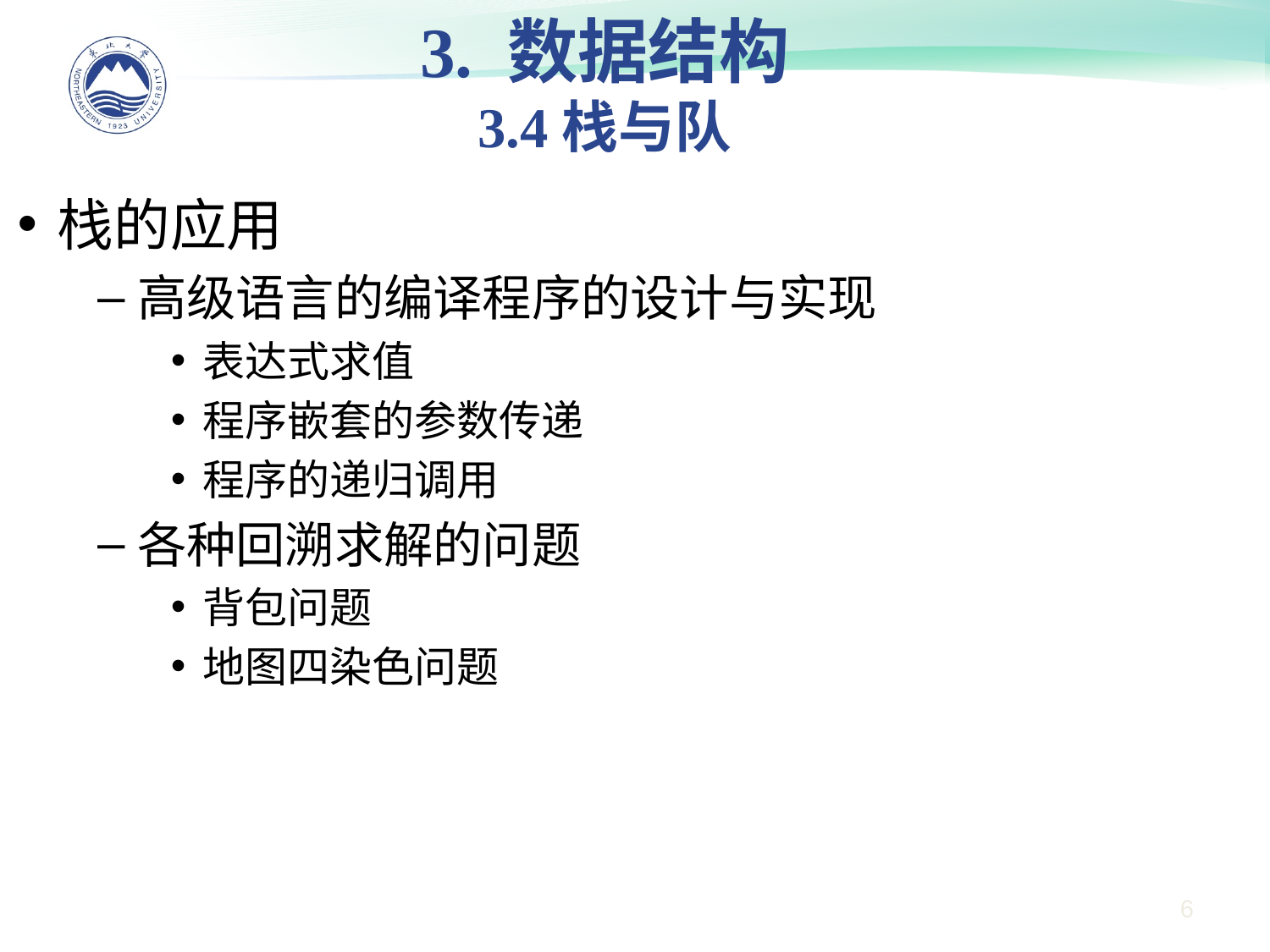

3. 数据结构
3.4栈与队
栈的应用
高级语言的编译程序的设计与实现
表达式求值
程序嵌套的参数传递
程序的递归调用
各种回溯求解的问题
背包问题
地图四染色问题
6